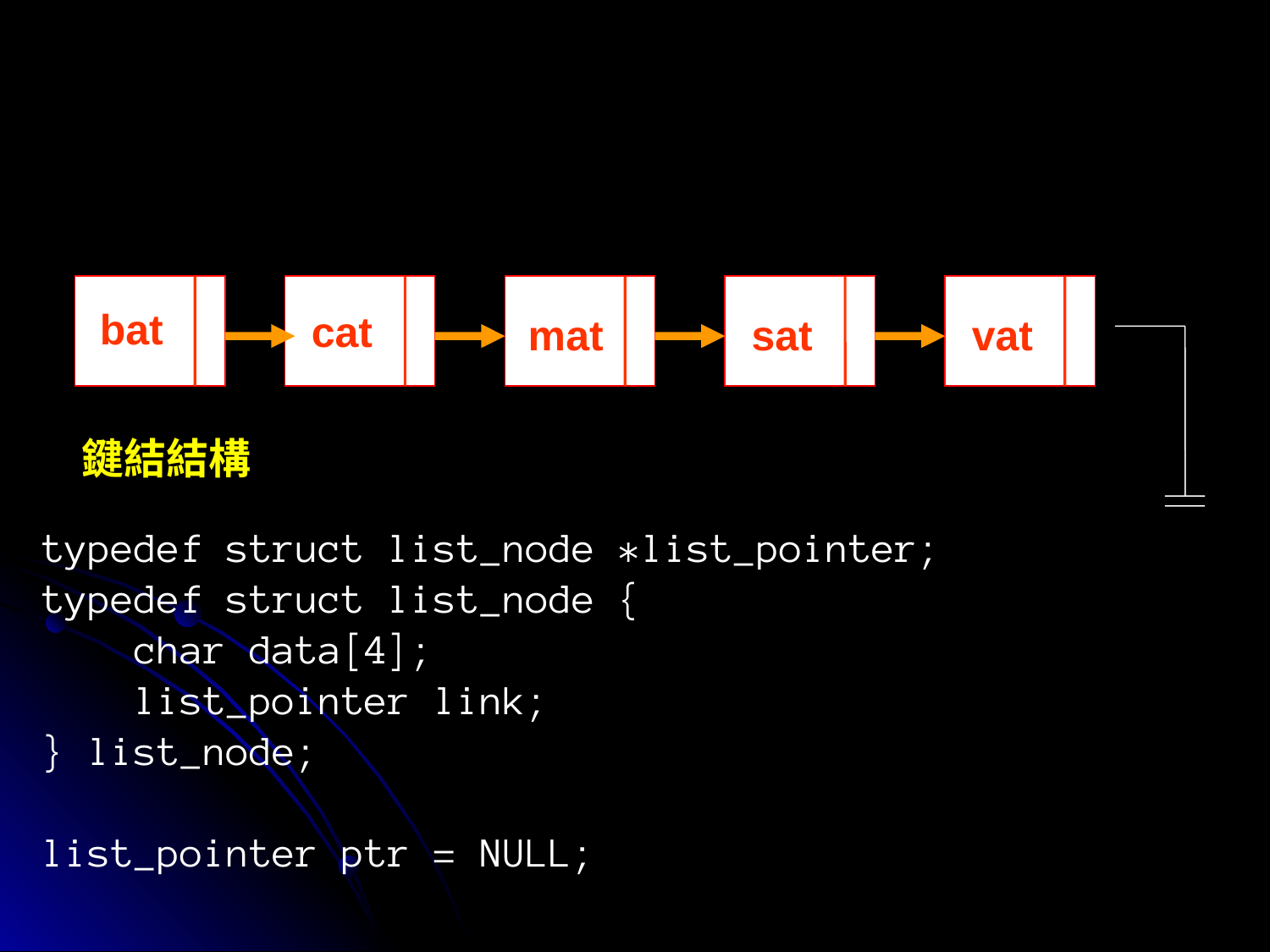

bat
cat
mat
sat
vat

鍵結結構
typedef struct list_node *list_pointer;
typedef struct list_node {
    char data[4];
    list_pointer link;
} list_node;

list_pointer ptr = NULL;